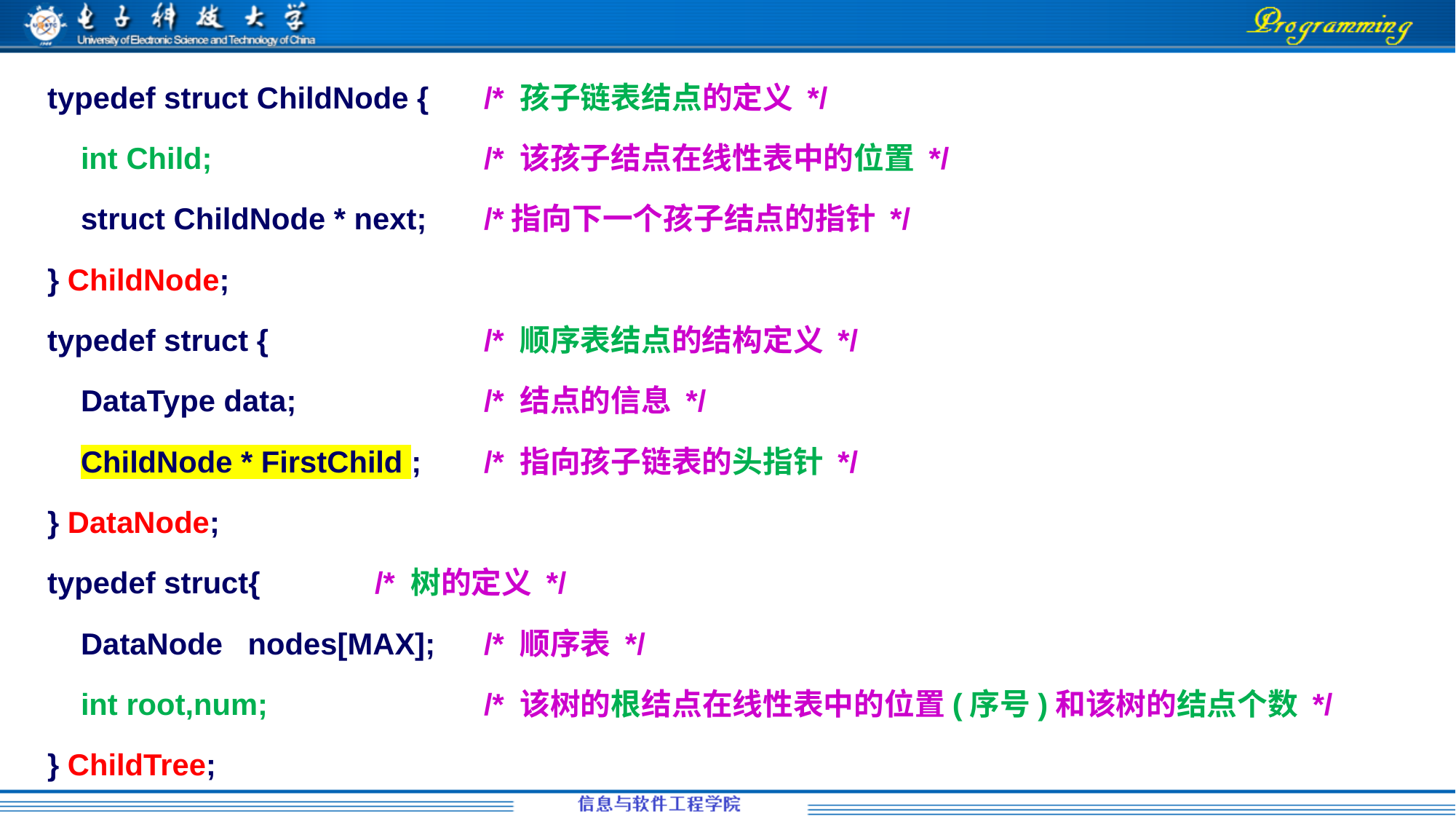

typedef struct ChildNode {	/* 孩子链表结点的定义 */
    int Child; 			/* 该孩子结点在线性表中的位置 */
    struct ChildNode * next; 	/*指向下一个孩子结点的指针 */
} ChildNode;
typedef struct {		/* 顺序表结点的结构定义 */
    DataType data; 		/* 结点的信息 */
    ChildNode * FirstChild ; 	/* 指向孩子链表的头指针 */
} DataNode;
typedef struct{		/* 树的定义 */
    DataNode   nodes[MAX];	/* 顺序表 */
    int root,num;		/* 该树的根结点在线性表中的位置(序号)和该树的结点个数 */
} ChildTree;